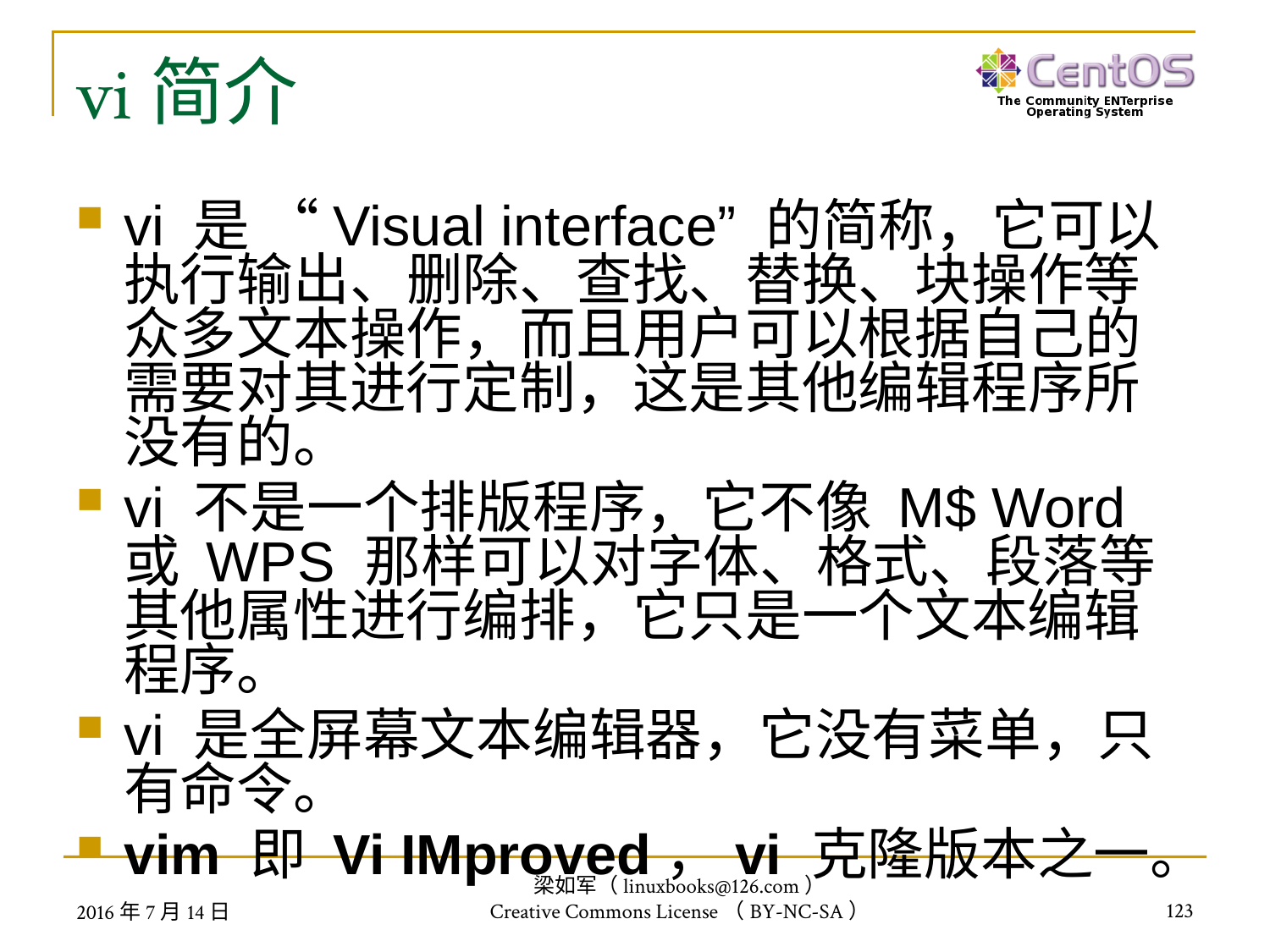

# vi简介
vi 是 “Visual interface” 的简称，它可以执行输出、删除、查找、替换、块操作等众多文本操作，而且用户可以根据自己的需要对其进行定制，这是其他编辑程序所没有的。
vi 不是一个排版程序，它不像 M$ Word 或 WPS 那样可以对字体、格式、段落等其他属性进行编排，它只是一个文本编辑程序。
vi 是全屏幕文本编辑器，它没有菜单，只有命令。
vim 即 Vi IMproved，vi 克隆版本之一。
梁如军（linuxbooks@126.com）
Creative Commons License（BY-NC-SA）
2016年7月14日
123